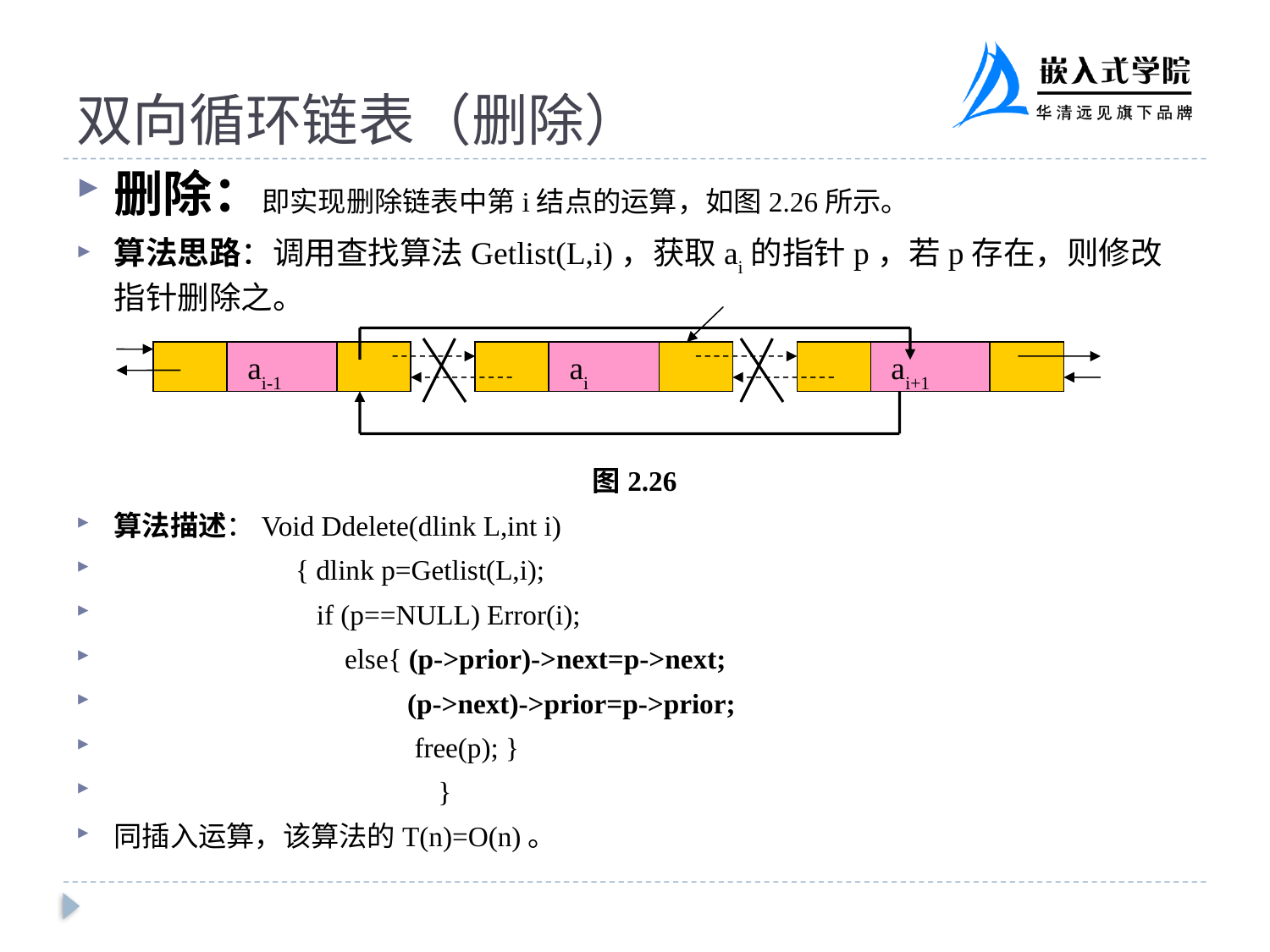

# 双向循环链表（删除）
删除：即实现删除链表中第i结点的运算，如图2.26所示。
算法思路：调用查找算法Getlist(L,i)，获取ai的指针p，若p存在，则修改指针删除之。

图2.26
算法描述：Void Ddelete(dlink L,int i)
                          { dlink p=Getlist(L,i);
                             if (p==NULL) Error(i);
                                 else{ (p->prior)->next=p->next;
                                          (p->next)->prior=p->prior;
                                           free(p); }
		          }
同插入运算，该算法的T(n)=O(n)。

 ai-1

 ai

 ai+1

78